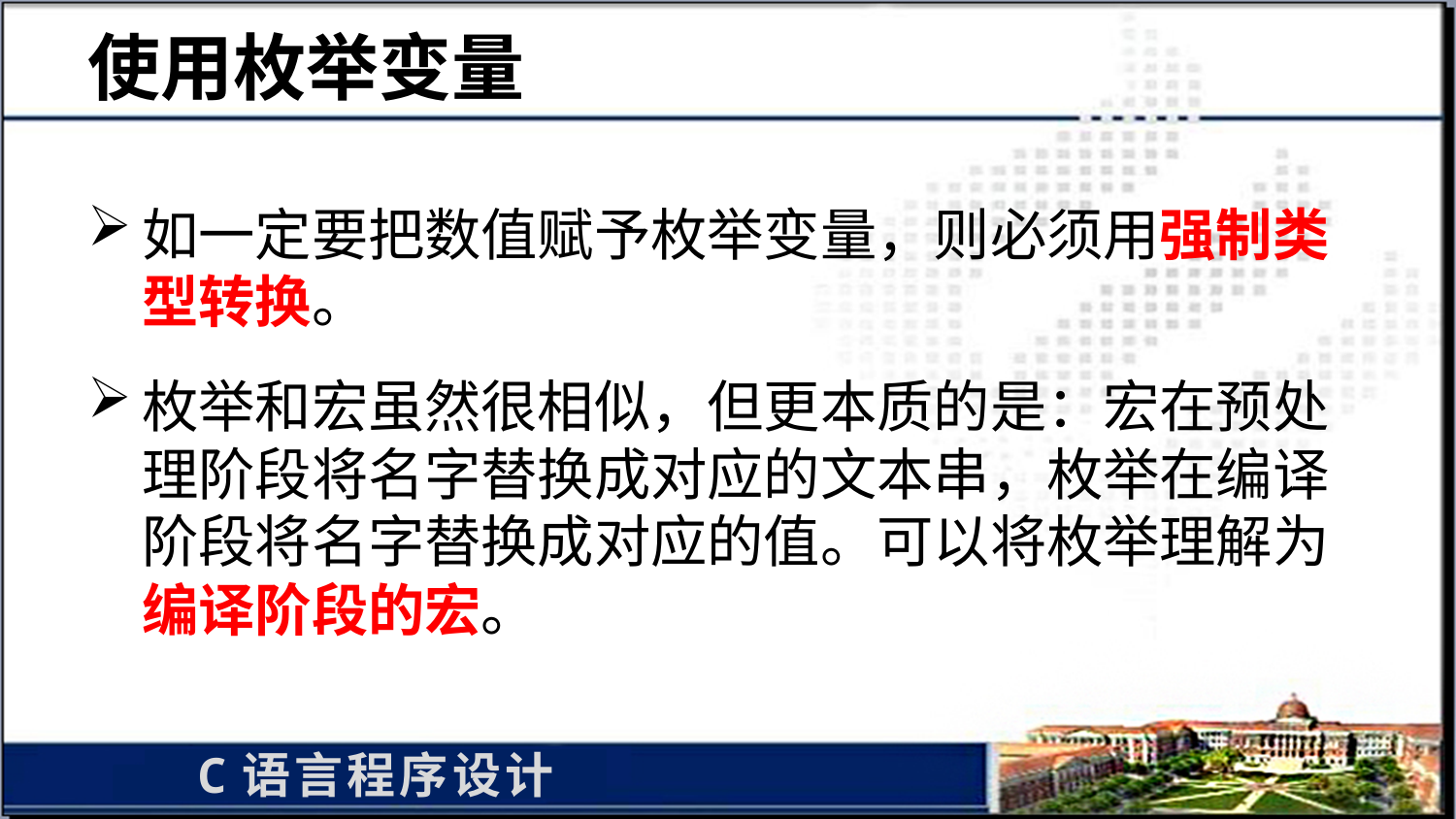

# 使用枚举变量
如一定要把数值赋予枚举变量，则必须用强制类型转换。
枚举和宏虽然很相似，但更本质的是：宏在预处理阶段将名字替换成对应的文本串，枚举在编译阶段将名字替换成对应的值。可以将枚举理解为编译阶段的宏。